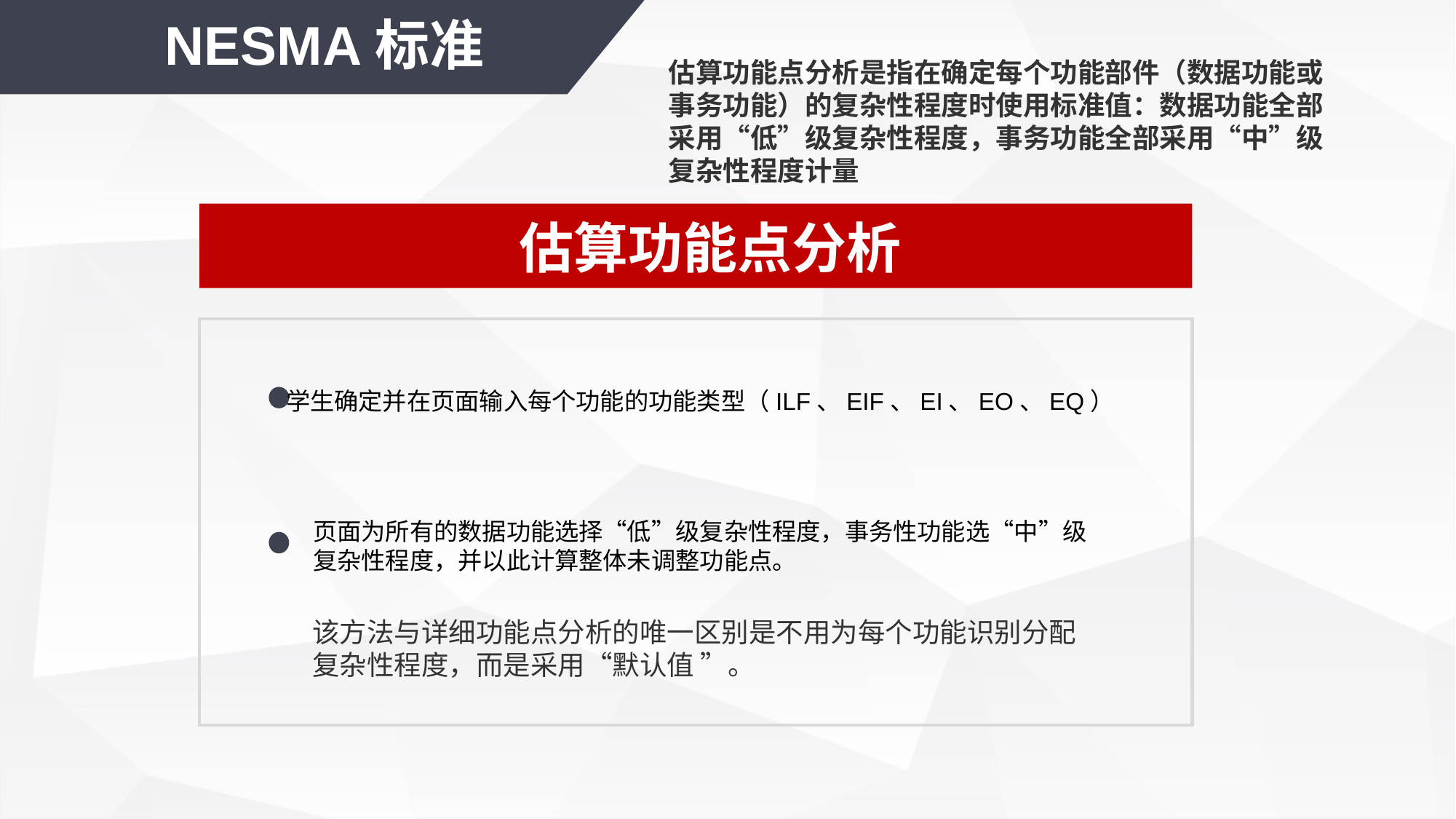

NESMA标准
估算功能点分析是指在确定每个功能部件（数据功能或事务功能）的复杂性程度时使用标准值：数据功能全部采用“低”级复杂性程度，事务功能全部采用“中”级复杂性程度计量

估算功能点分析

学生确定并在页面输入每个功能的功能类型（ILF、EIF、EI、EO、EQ）

页面为所有的数据功能选择“低”级复杂性程度，事务性功能选“中”级
复杂性程度，并以此计算整体未调整功能点。

该方法与详细功能点分析的唯一区别是不用为每个功能识别分配复杂性程度，而是采用“默认值 ”。